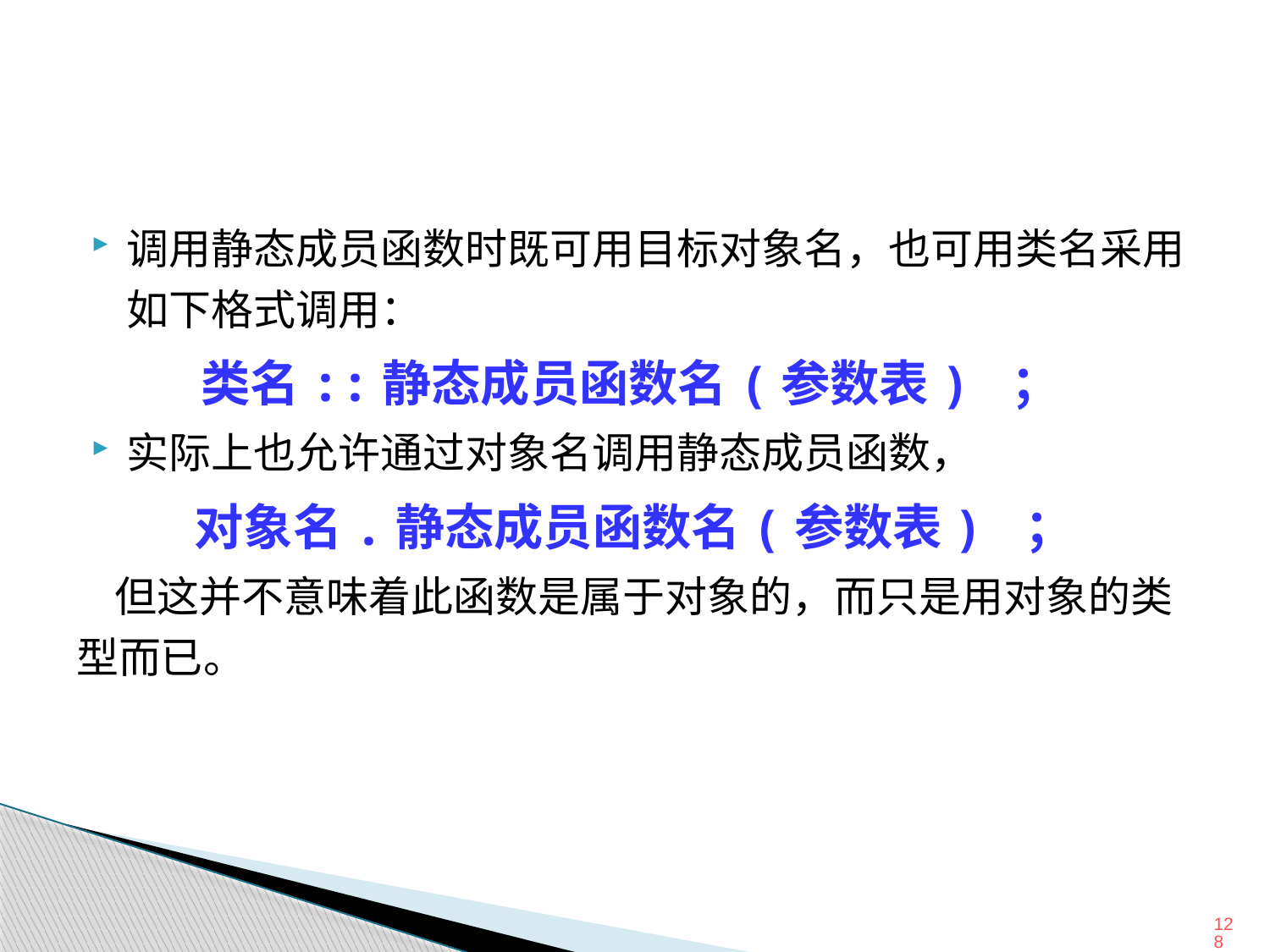

#
调用静态成员函数时既可用目标对象名，也可用类名采用如下格式调用：
            类名::静态成员函数名(参数表) ；
实际上也允许通过对象名调用静态成员函数，
              对象名.静态成员函数名(参数表) ；
   但这并不意味着此函数是属于对象的，而只是用对象的类型而已。

128